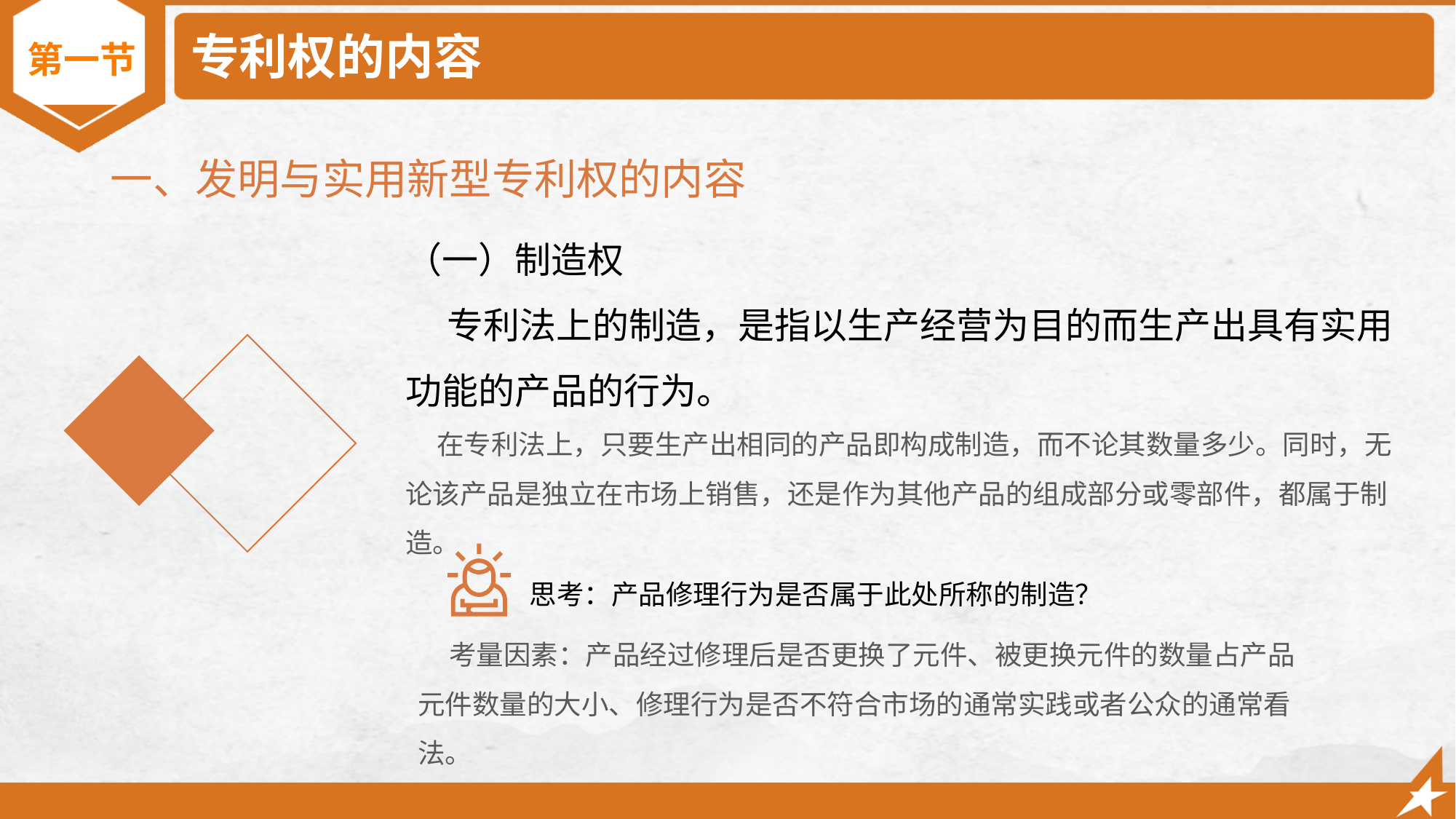

# 专利权的内容
第一节
一、发明与实用新型专利权的内容
（一）制造权
    专利法上的制造，是指以生产经营为目的而生产出具有实用功能的产品的行为。
    在专利法上，只要生产出相同的产品即构成制造，而不论其数量多少。同时，无论该产品是独立在市场上销售，还是作为其他产品的组成部分或零部件，都属于制造。

思考：产品修理行为是否属于此处所称的制造？
    考量因素：产品经过修理后是否更换了元件、被更换元件的数量占产品元件数量的大小、修理行为是否不符合市场的通常实践或者公众的通常看法。